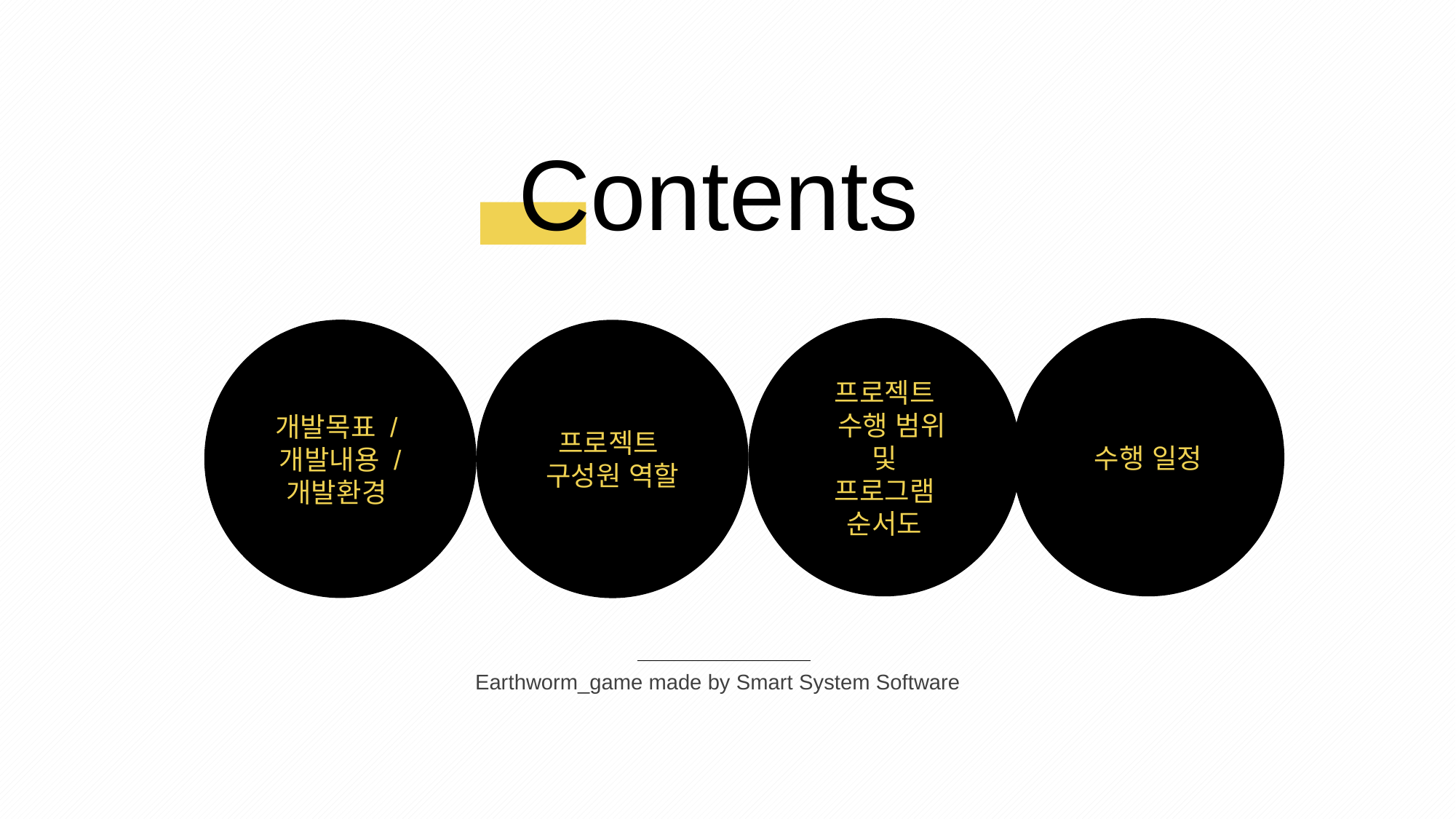

Contents

프로젝트
 수행 범위
및
프로그램
순서도
수행 일정
개발목표 /
개발내용 /
개발환경

프로젝트
구성원 역할
Earthworm_game made by Smart System Software